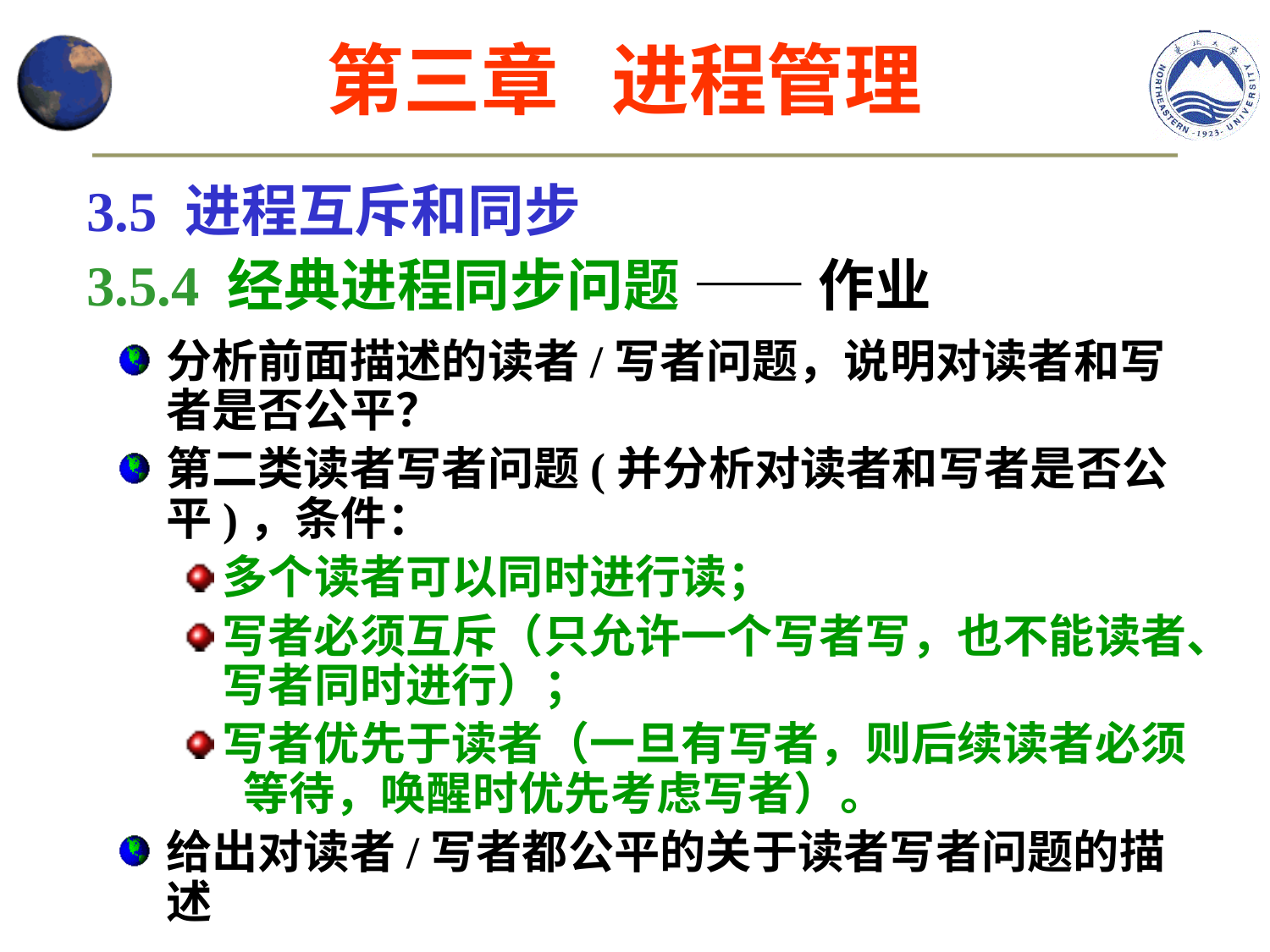

第三章   进程管理
3.5 进程互斥和同步
3.5.4 经典进程同步问题 —— 作业
分析前面描述的读者/写者问题，说明对读者和写者是否公平？
第二类读者写者问题(并分析对读者和写者是否公平)，条件：
多个读者可以同时进行读；
写者必须互斥（只允许一个写者写，也不能读者、写者同时进行）；
写者优先于读者（一旦有写者，则后续读者必须   等待，唤醒时优先考虑写者）。
给出对读者/写者都公平的关于读者写者问题的描述